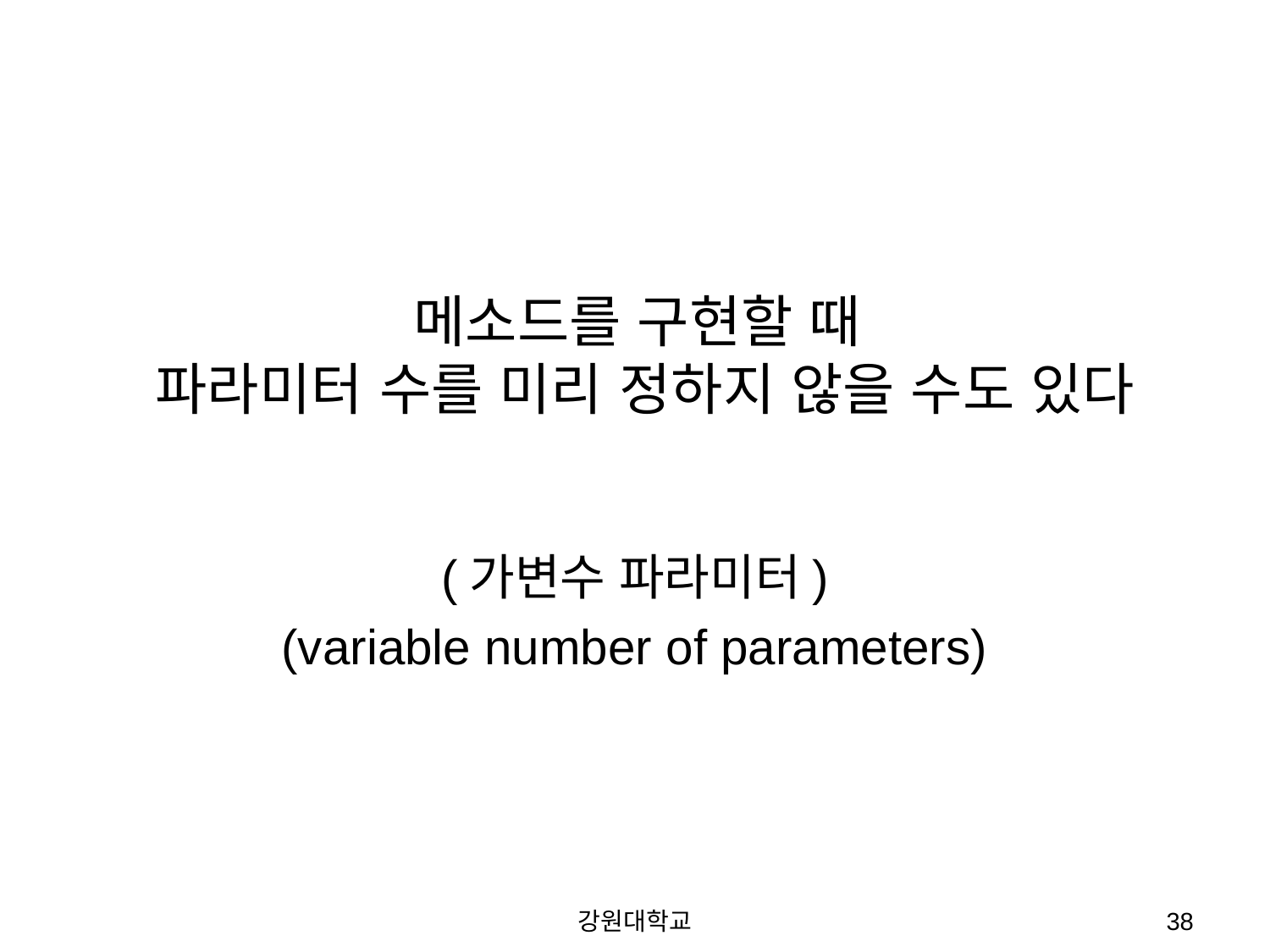

# 메소드를 구현할 때 파라미터 수를 미리 정하지 않을 수도 있다
(가변수 파라미터)
(variable number of parameters)

강원대학교
38